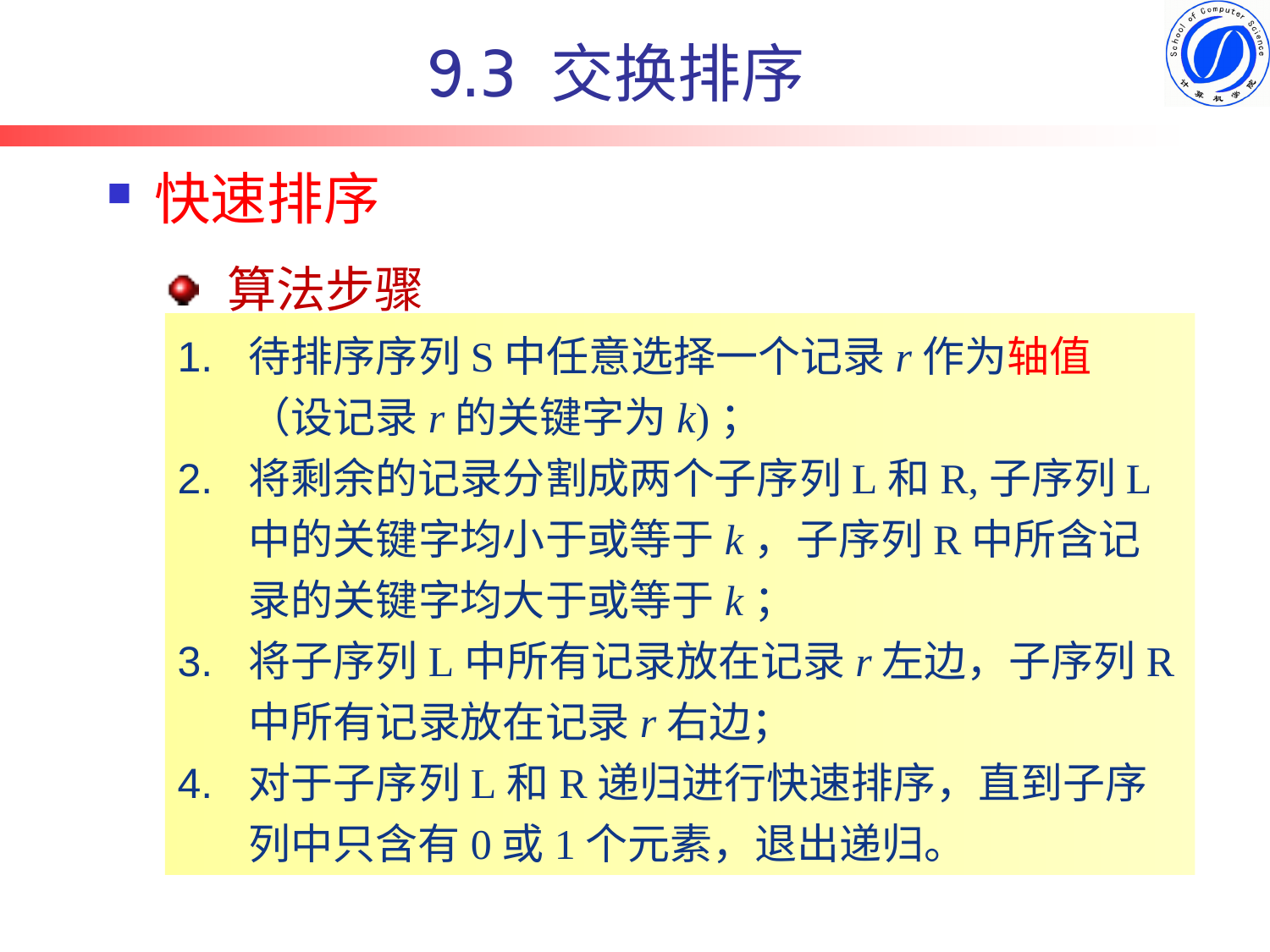

# 9.3 交换排序
快速排序
算法步骤
待排序序列S中任意选择一个记录r作为轴值 （设记录r的关键字为k)；
将剩余的记录分割成两个子序列L和R,子序列L中的关键字均小于或等于k，子序列R中所含记录的关键字均大于或等于k；
将子序列L中所有记录放在记录r左边，子序列R中所有记录放在记录r右边；
对于子序列L和R递归进行快速排序，直到子序列中只含有0或1个元素，退出递归。